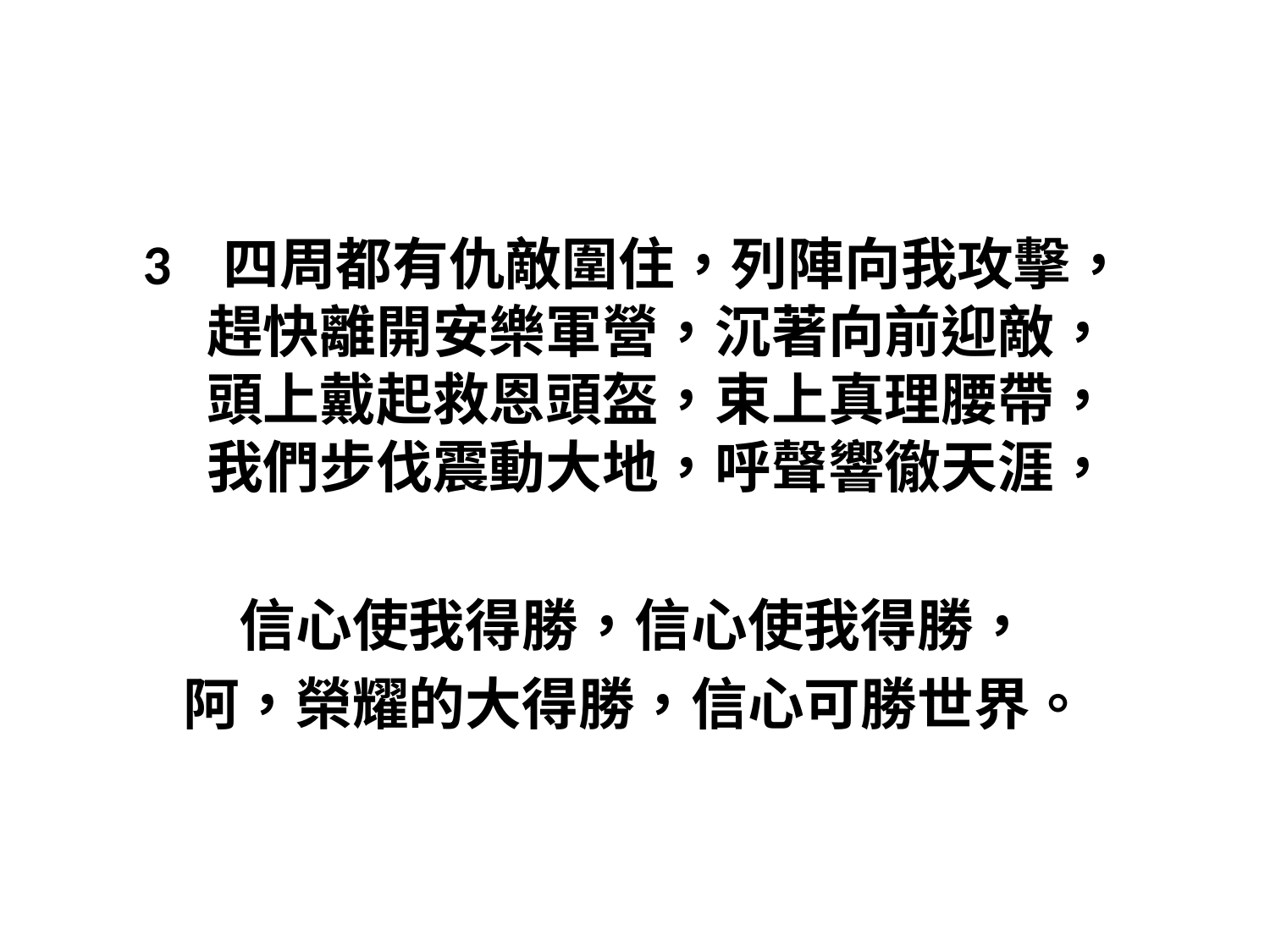

#
3   四周都有仇敵圍住，列陣向我攻擊，
趕快離開安樂軍營，沉著向前迎敵，
頭上戴起救恩頭盔，束上真理腰帶，
我們步伐震動大地，呼聲響徹天涯，

信心使我得勝，信心使我得勝，
阿，榮耀的大得勝，信心可勝世界。